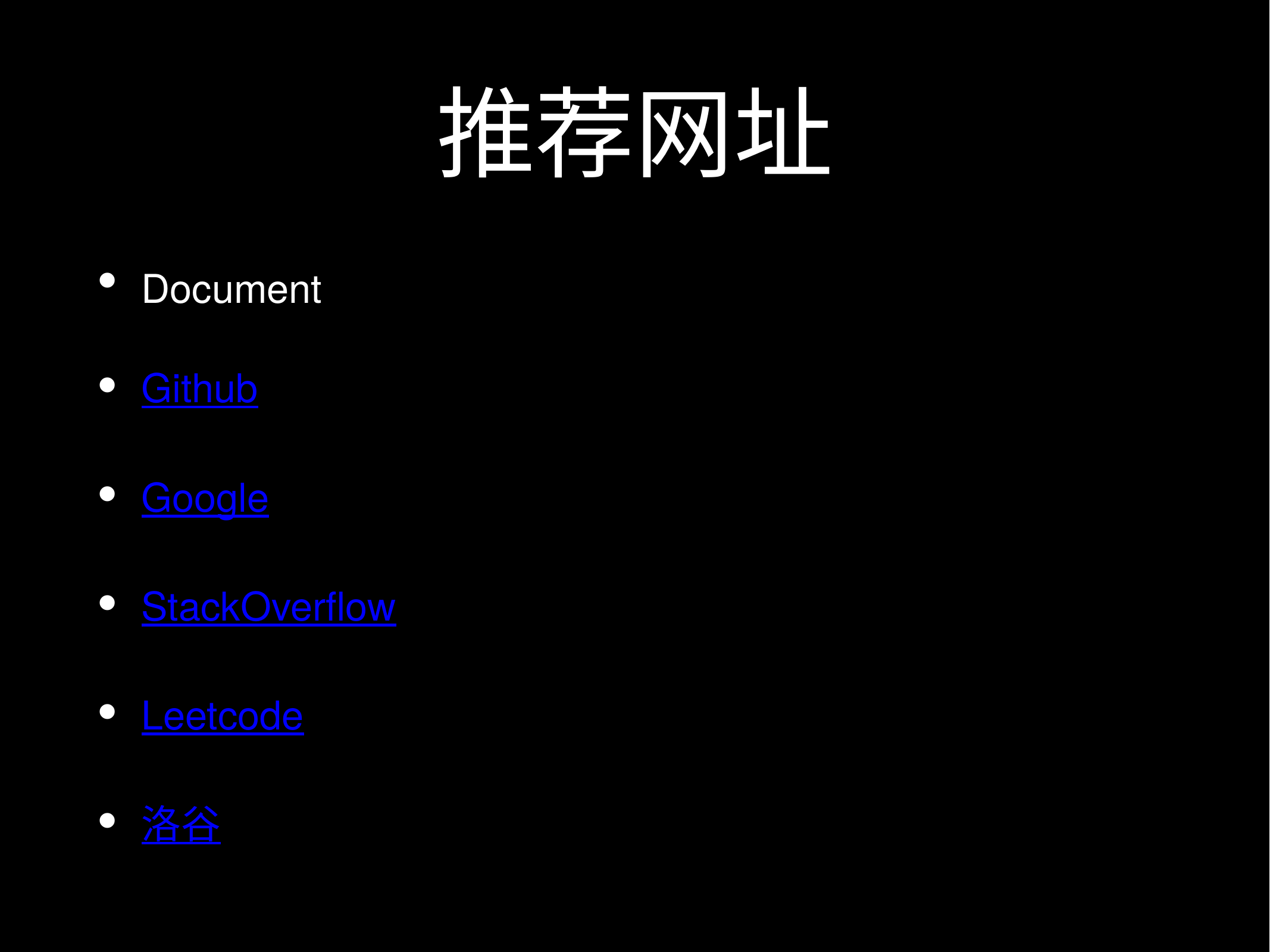

# 推荐网址
Document
Github
Google
StackOverflow
Leetcode
洛谷